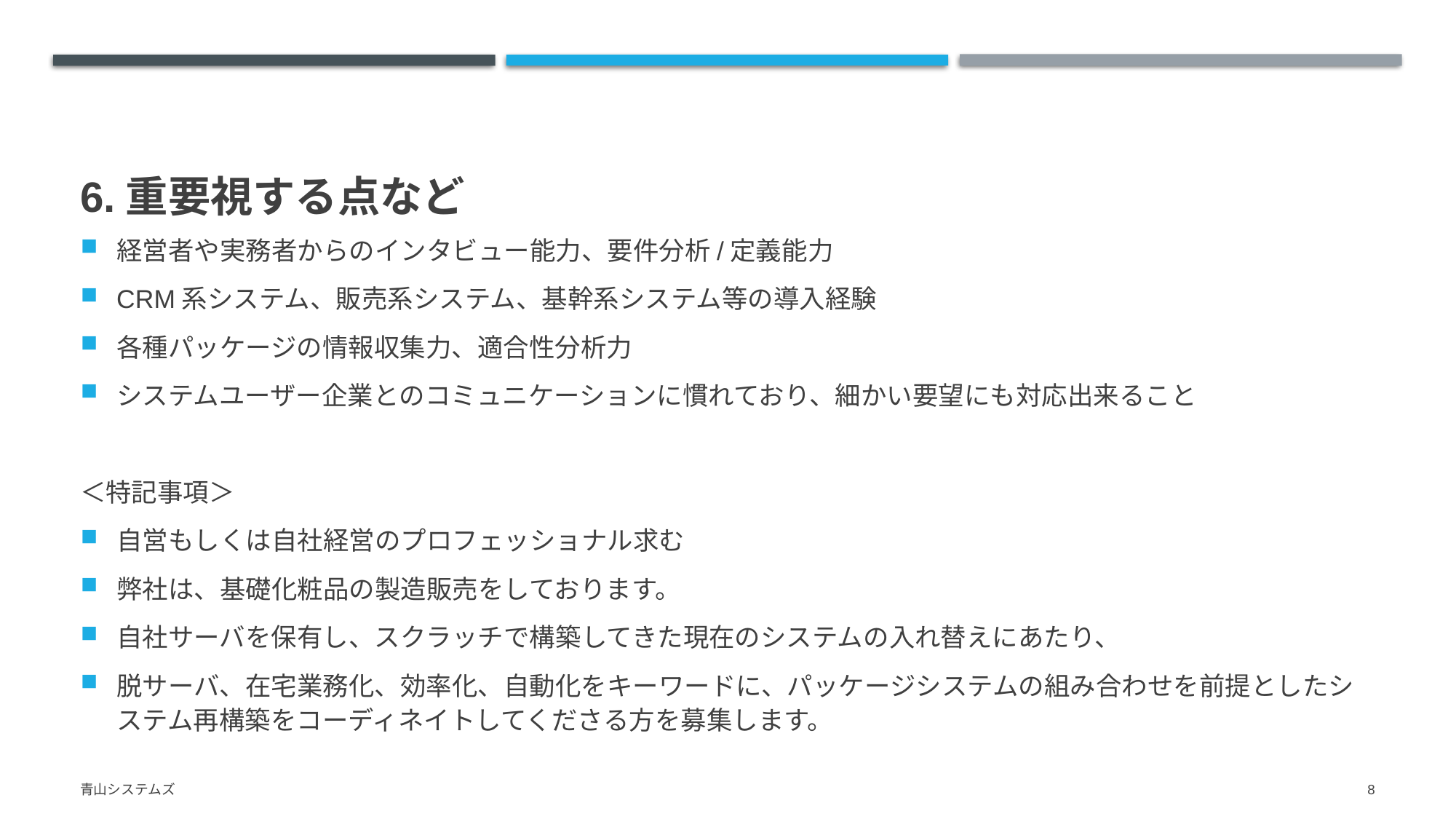

6.重要視する点など
経営者や実務者からのインタビュー能力、要件分析/定義能力
CRM系システム、販売系システム、基幹系システム等の導入経験
各種パッケージの情報収集力、適合性分析力
システムユーザー企業とのコミュニケーションに慣れており、細かい要望にも対応出来ること

＜特記事項＞
自営もしくは自社経営のプロフェッショナル求む
弊社は、基礎化粧品の製造販売をしております。
自社サーバを保有し、スクラッチで構築してきた現在のシステムの入れ替えにあたり、
脱サーバ、在宅業務化、効率化、自動化をキーワードに、パッケージシステムの組み合わせを前提としたシステム再構築をコーディネイトしてくださる方を募集します。

青山システムズ
8